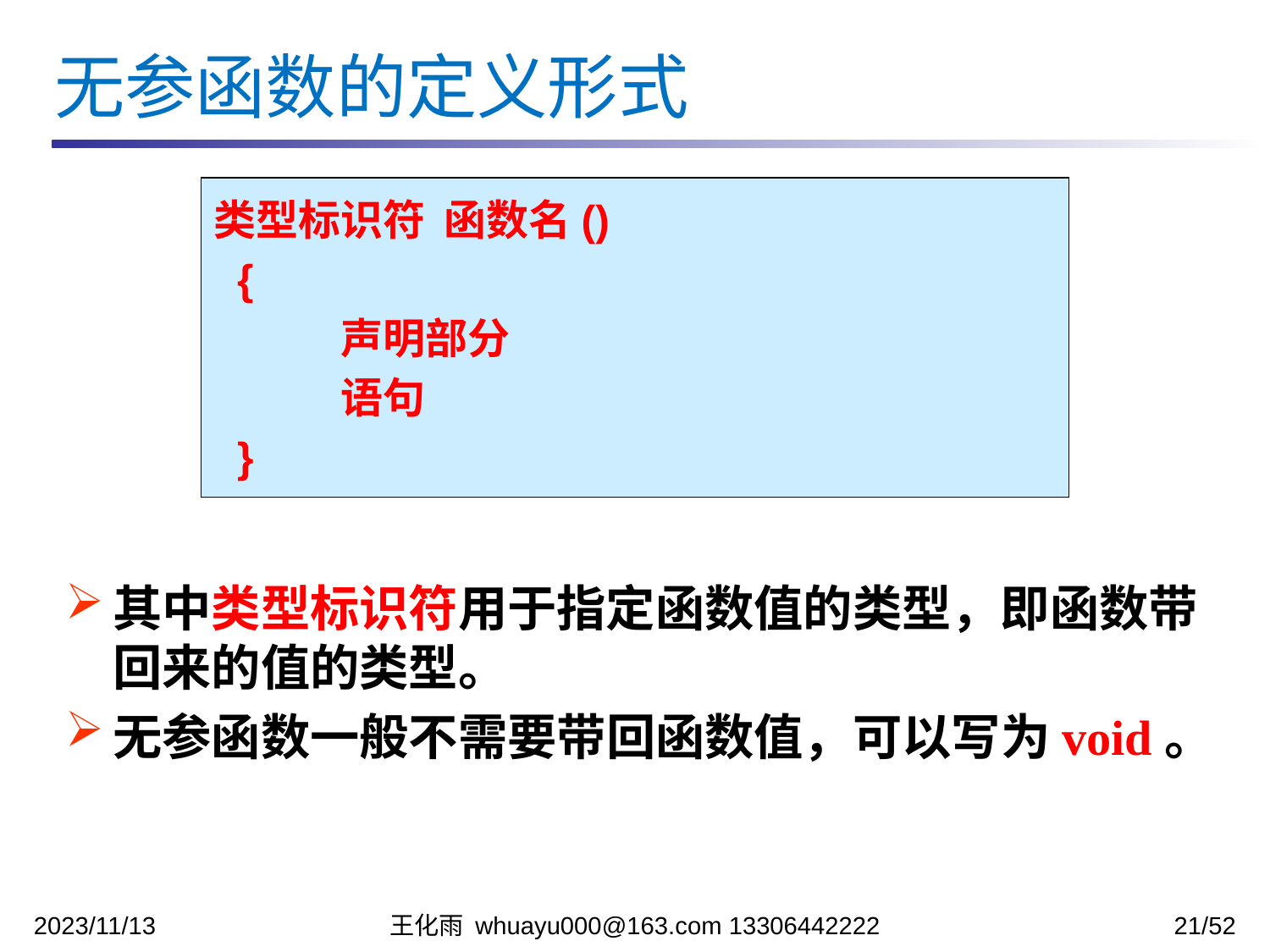

无参函数的定义形式
类型标识符  函数名()
  {
	声明部分
    	语句
  }
其中类型标识符用于指定函数值的类型，即函数带回来的值的类型。
无参函数一般不需要带回函数值，可以写为void。
2023/11/13
王化雨 whuayu000@163.com 13306442222
21/52